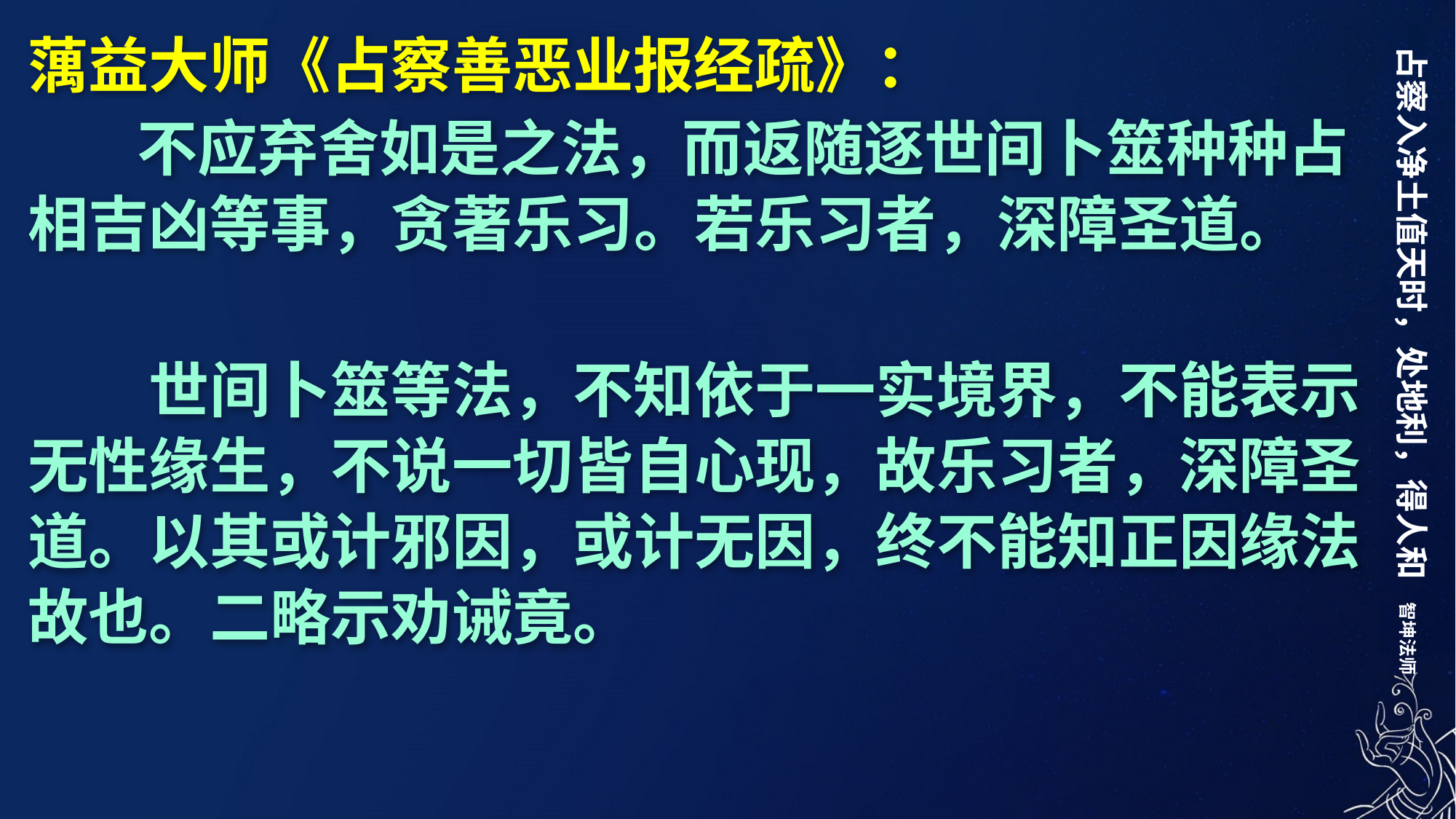

蕅益大师《占察善恶业报经疏》：
	不应弃舍如是之法，而返随逐世间卜筮种种占相吉凶等事，贪著乐习。若乐习者，深障圣道。

　　世间卜筮等法，不知依于一实境界，不能表示无性缘生，不说一切皆自心现，故乐习者，深障圣道。以其或计邪因，或计无因，终不能知正因缘法故也。二略示劝诫竟。